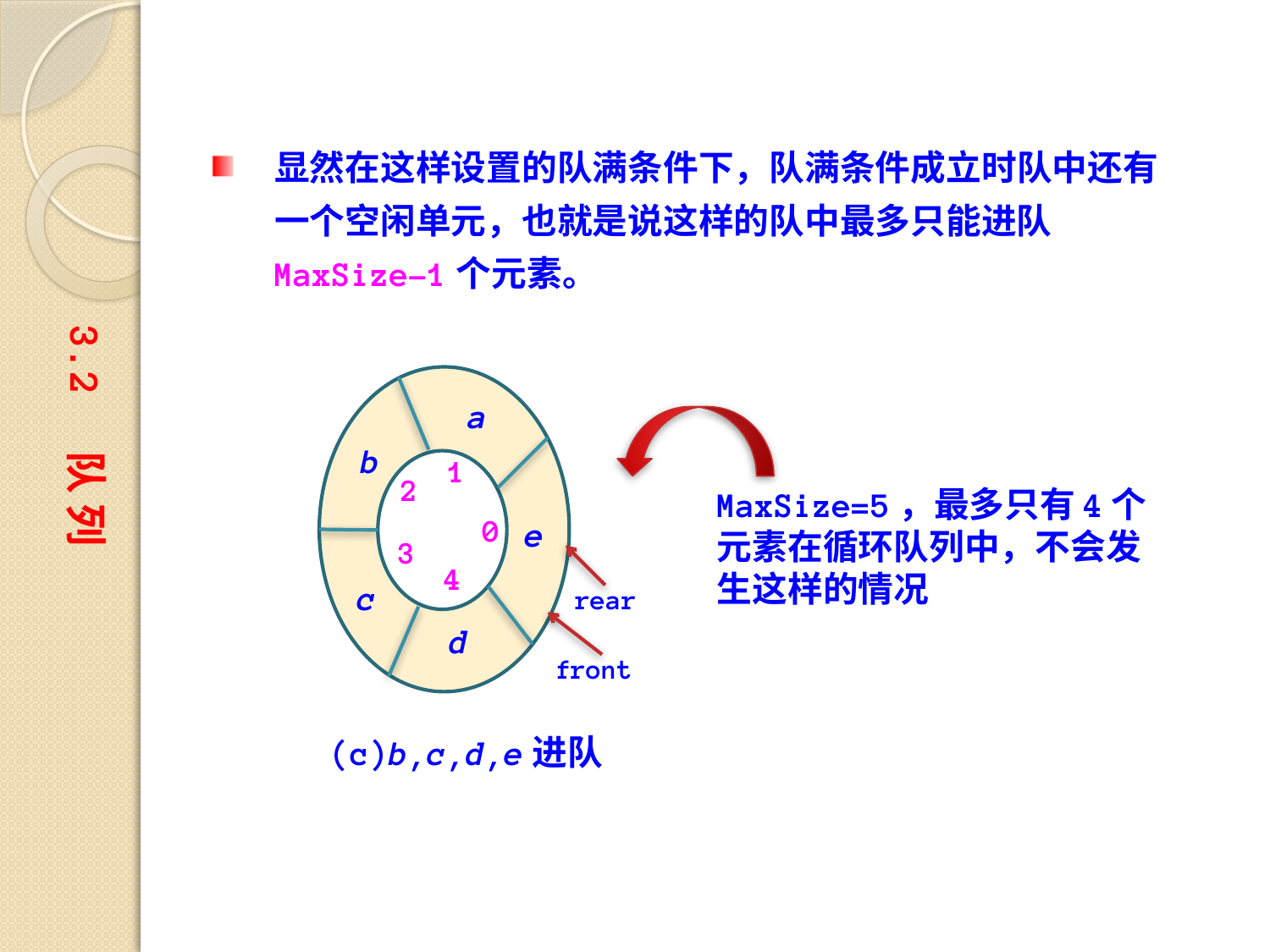

显然在这样设置的队满条件下，队满条件成立时队中还有一个空闲单元，也就是说这样的队中最多只能进队MaxSize-1个元素。
3.2  队 列

a
b

1
2
e
0
3
4
c
rear
d
front
(c)b,c,d,e进队

MaxSize=5，最多只有4个元素在循环队列中，不会发生这样的情况